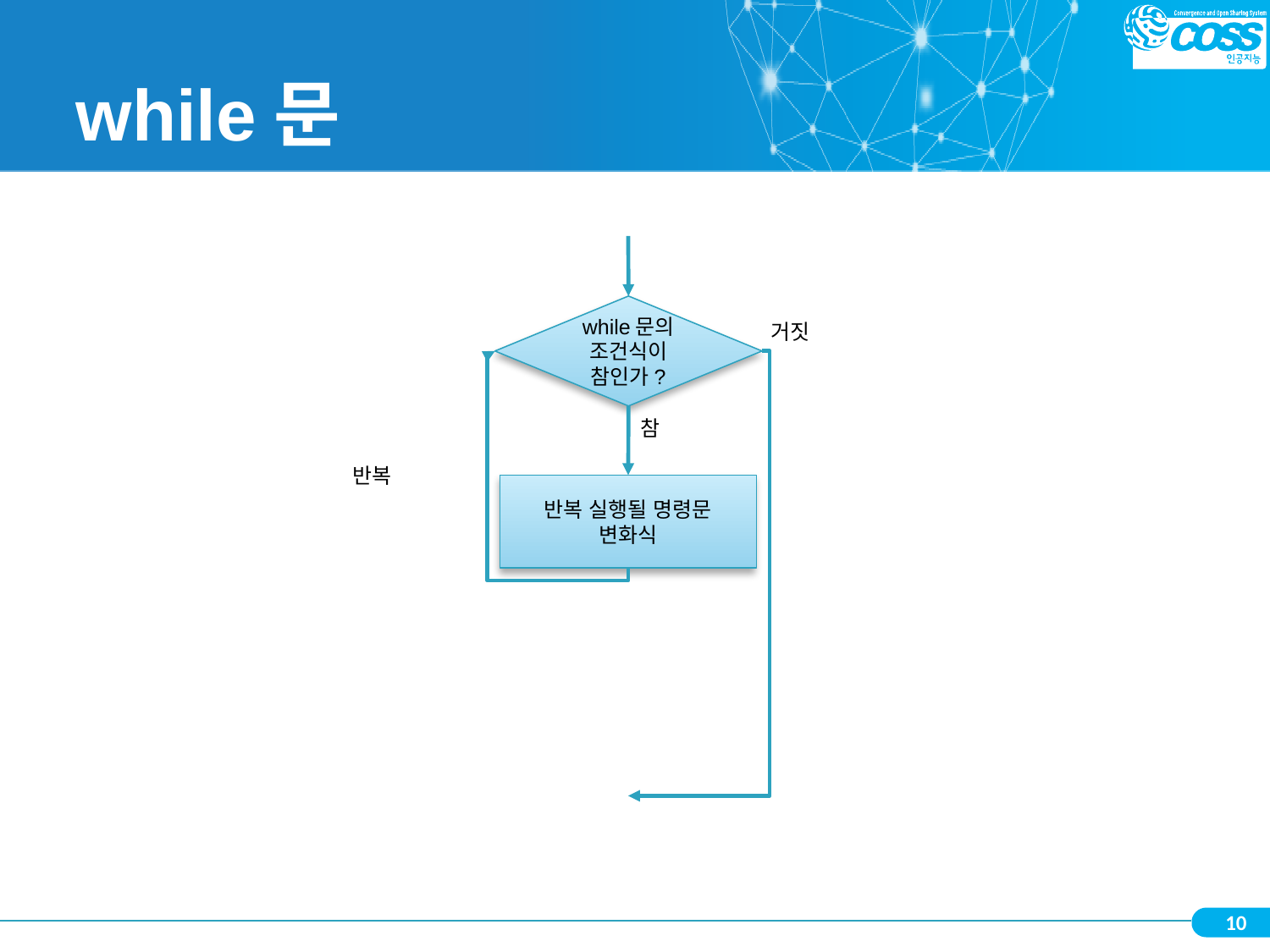

# while문
while문의
조건식이 참인가?
거짓
참
반복
반복 실행될 명령문
변화식